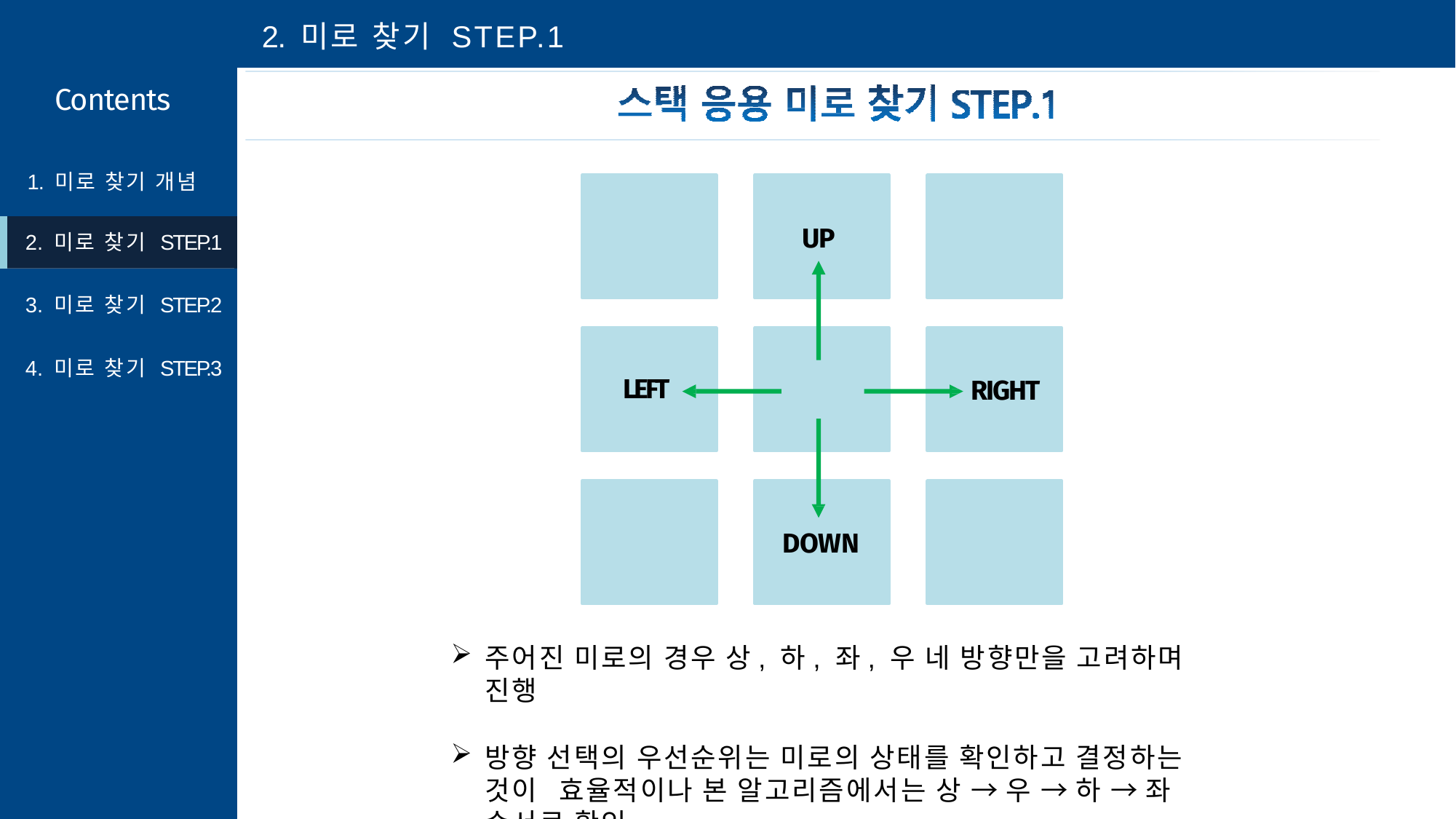

# 2. 미로 찾기 STEP.1

Contents

1. 미로 찾기 개념

UP
2. 미로 찾기 STEP.1

3. 미로 찾기 STEP.2

4. 미로 찾기 STEP.3
LEFT
RIGHT

DOWN

주어진 미로의 경우 상, 하, 좌, 우 네 방향만을 고려하며 진행

방향 선택의 우선순위는 미로의 상태를 확인하고 결정하는 것이  효율적이나 본 알고리즘에서는 상 → 우 → 하 → 좌 순서로 확인